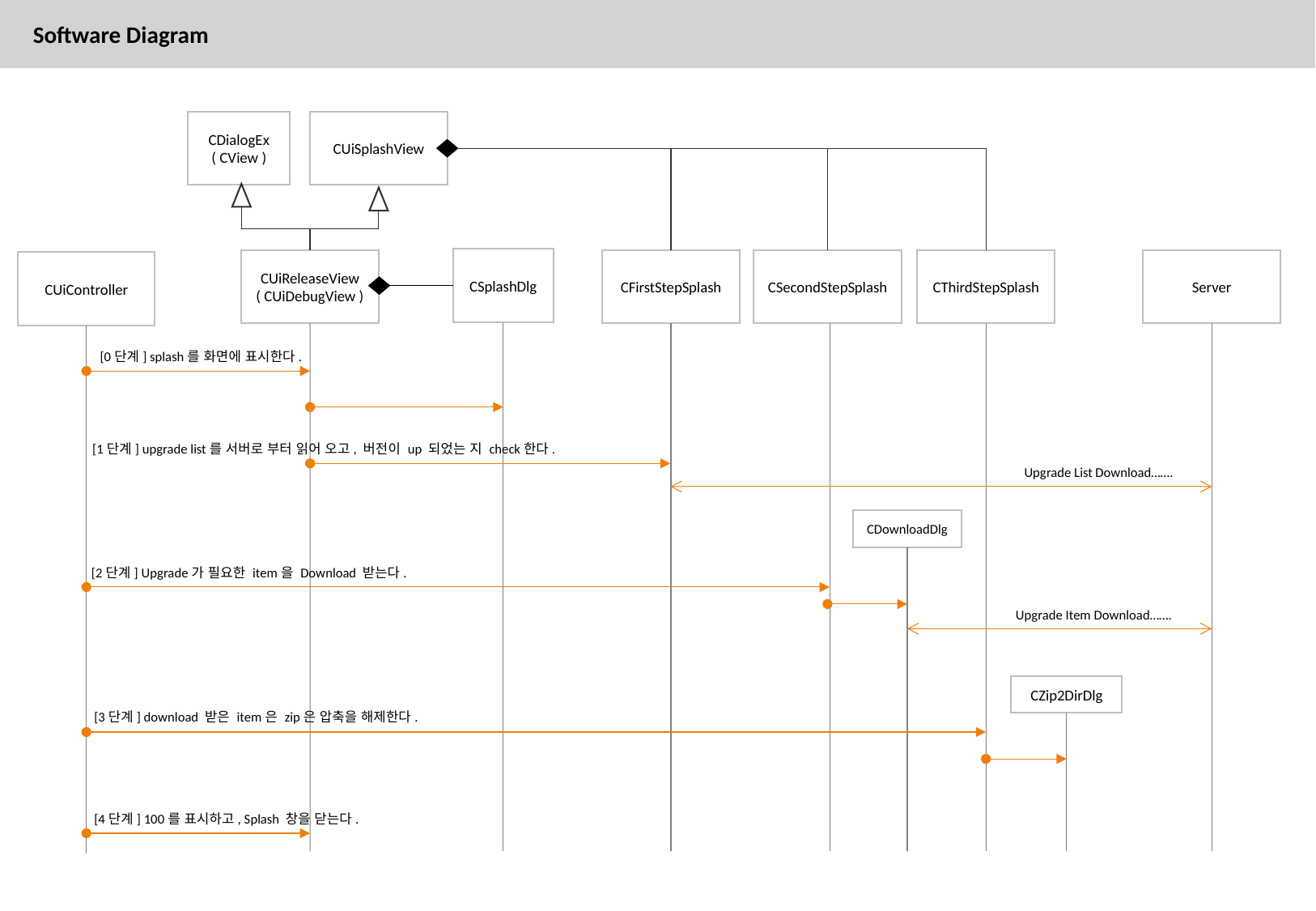

# Software Diagram
CDialogEx
( CView )
CUiSplashView

CSplashDlg
Server
CUiReleaseView
( CUiDebugView )
CFirstStepSplash
CSecondStepSplash
CThirdStepSplash
CUiController

 [0단계] splash를 화면에 표시한다.
[1단계] upgrade list를 서버로 부터 읽어 오고, 버전이 up 되었는 지 check한다.
Upgrade List Download…….
CDownloadDlg
[2단계] Upgrade가 필요한 item을 Download 받는다.
Upgrade Item Download…….
CZip2DirDlg
[3단계] download 받은 item은 zip은 압축을 해제한다.
[4단계] 100를 표시하고, Splash 창을 닫는다.